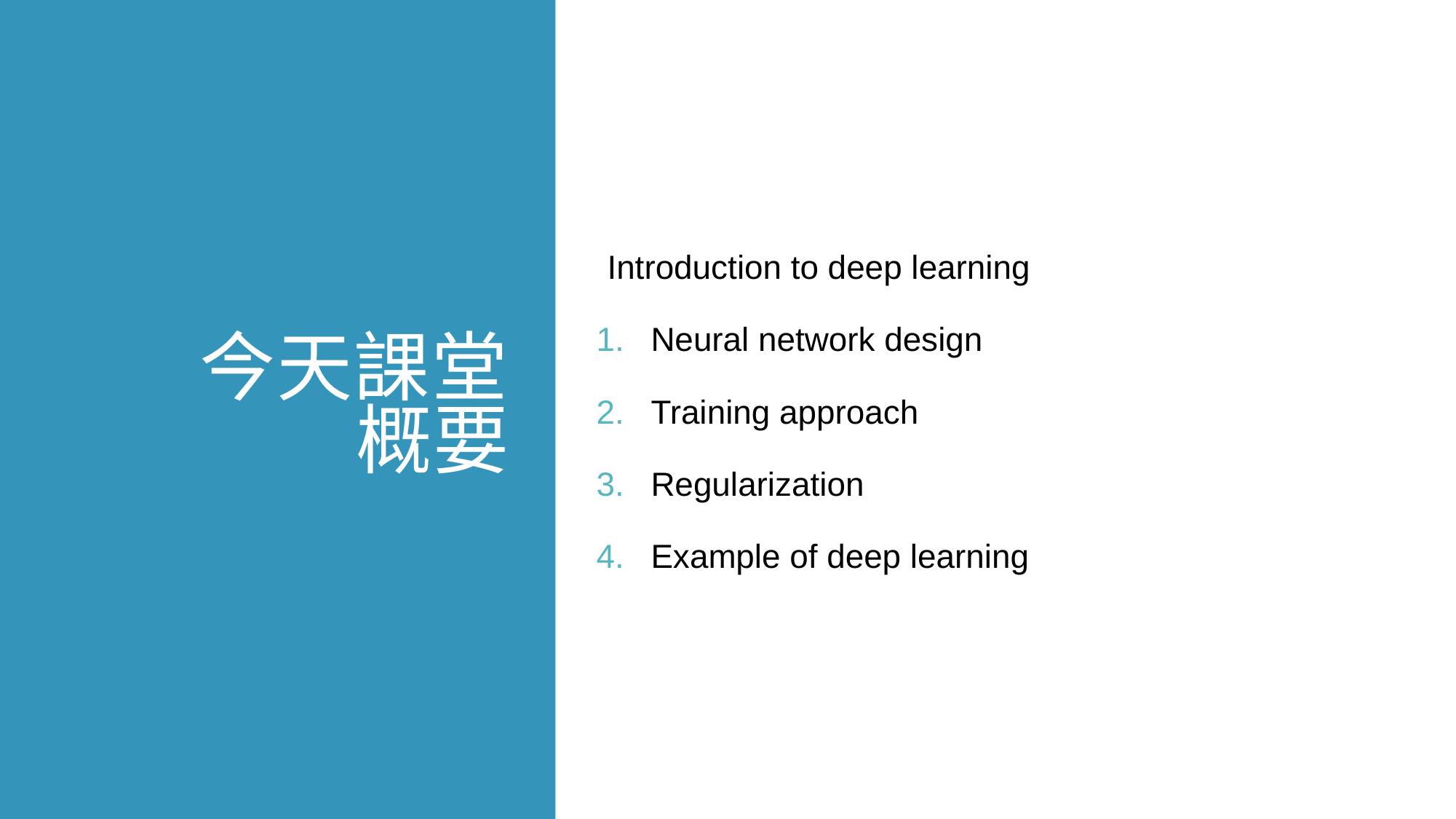

# 今天課堂概要

Introduction to deep learning
Neural network design
Training approach
Regularization
Example of deep learning